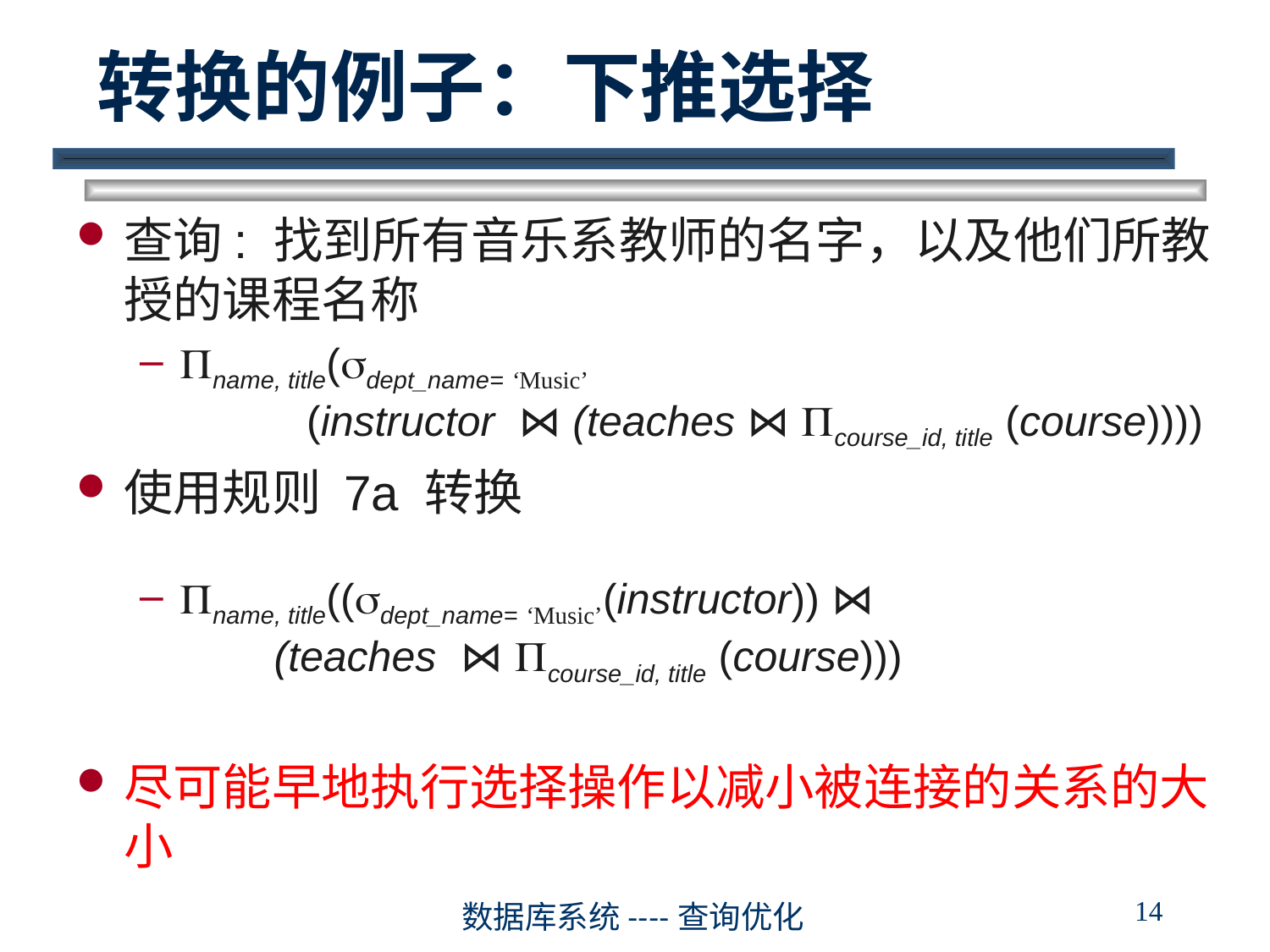

# 转换的例子：下推选择
查询: 找到所有音乐系教师的名字，以及他们所教授的课程名称
Πname, title(σdept_name= ‘Music’
	(instructor  ⋈ (teaches ⋈ Πcourse_id, title (course))))
使用规则 7a 转换
Πname, title((σdept_name= ‘Music’(instructor)) ⋈
        (teaches  ⋈ Πcourse_id, title (course)))

尽可能早地执行选择操作以减小被连接的关系的大小

14
数据库系统----查询优化